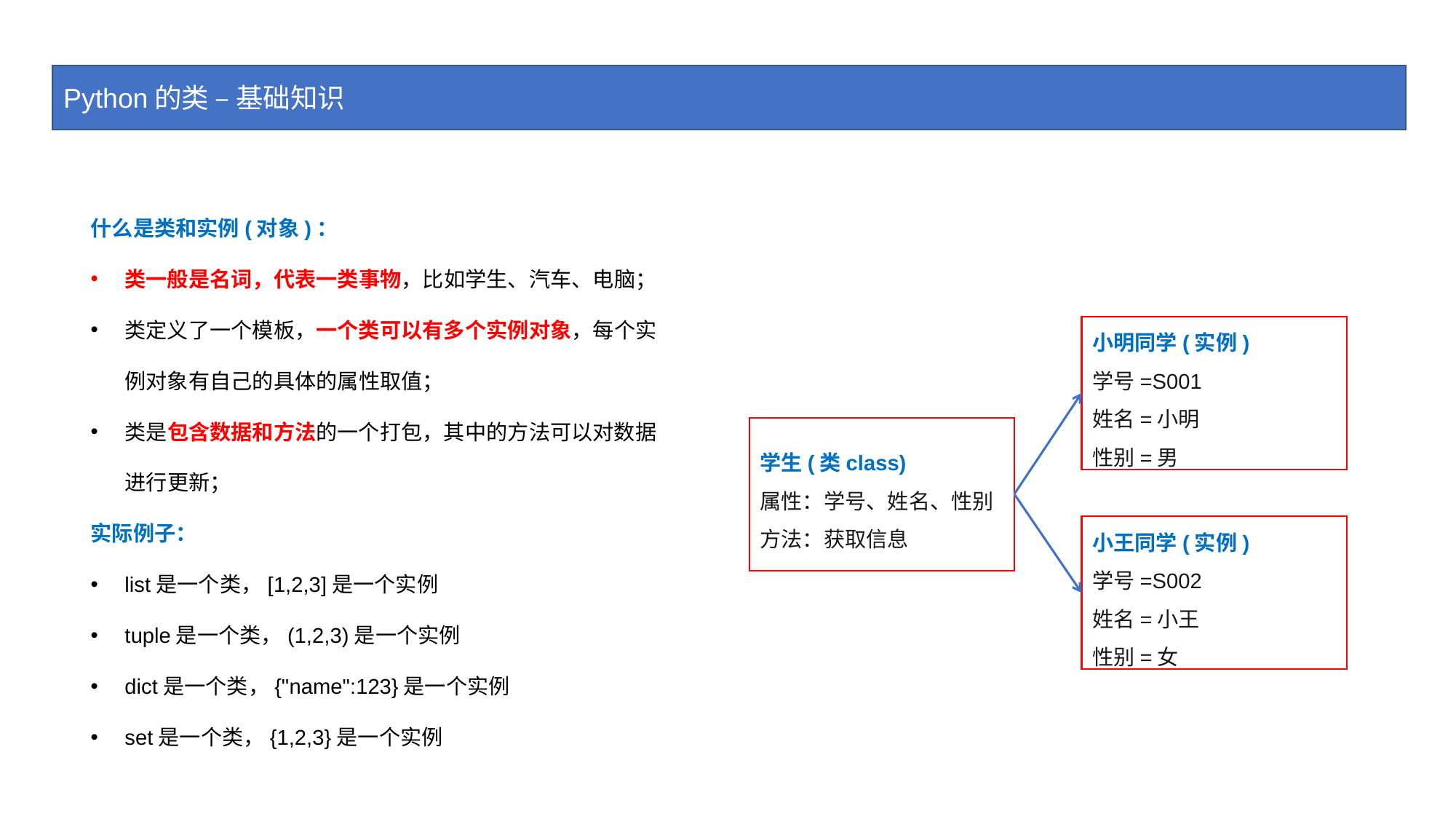

Python的类 – 基础知识
什么是类和实例(对象)：
类一般是名词，代表一类事物，比如学生、汽车、电脑；
类定义了一个模板，一个类可以有多个实例对象，每个实例对象有自己的具体的属性取值；
类是包含数据和方法的一个打包，其中的方法可以对数据进行更新；
实际例子：
list是一个类，[1,2,3]是一个实例
tuple是一个类，(1,2,3)是一个实例
dict是一个类，{"name":123}是一个实例
set是一个类，{1,2,3}是一个实例
小明同学(实例)
学号=S001
姓名=小明
性别=男
学生(类class)
属性：学号、姓名、性别
方法：获取信息
小王同学(实例)
学号=S002
姓名=小王
性别=女